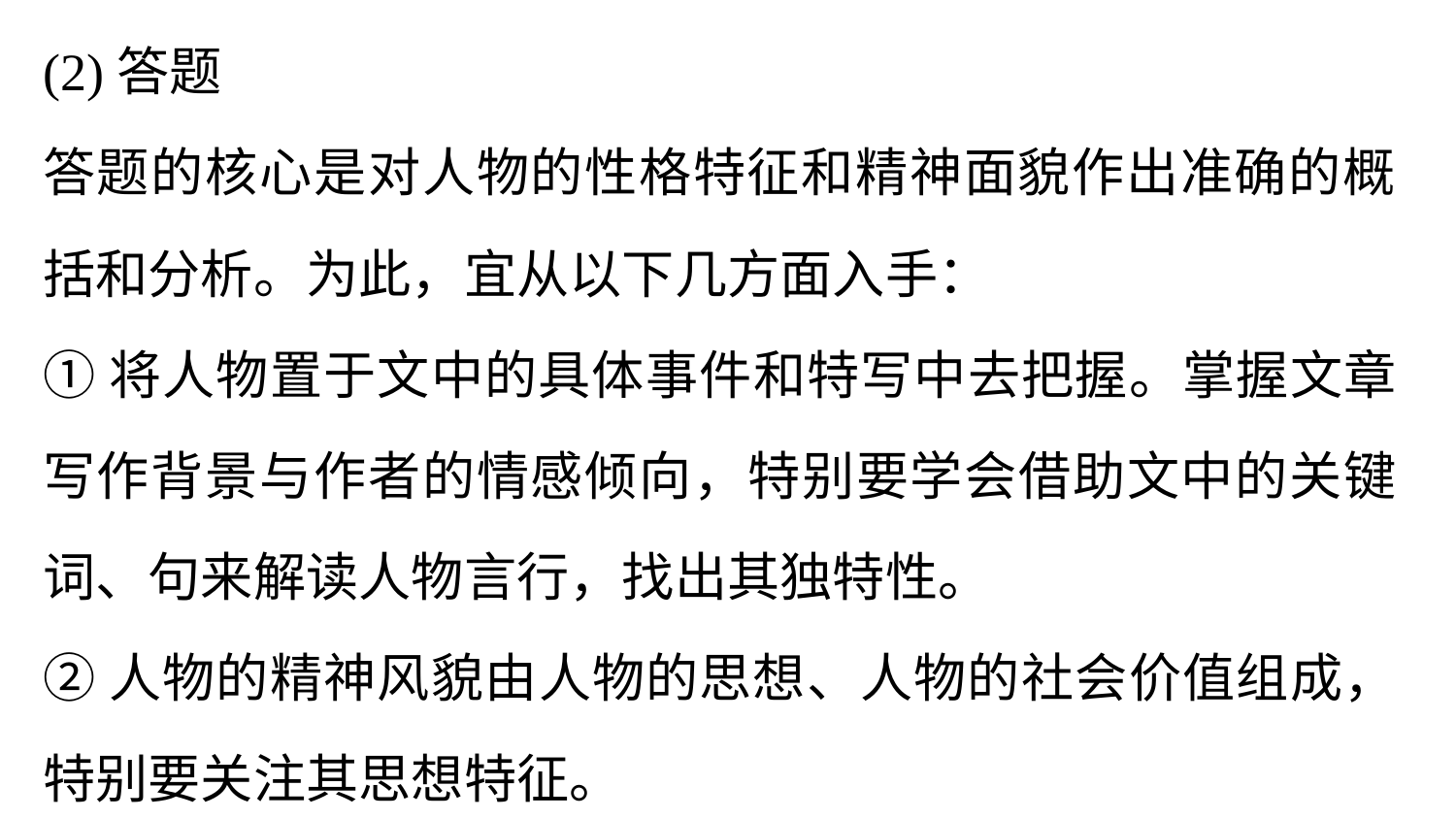

(2)答题
答题的核心是对人物的性格特征和精神面貌作出准确的概括和分析。为此，宜从以下几方面入手：
①将人物置于文中的具体事件和特写中去把握。掌握文章写作背景与作者的情感倾向，特别要学会借助文中的关键词、句来解读人物言行，找出其独特性。
②人物的精神风貌由人物的思想、人物的社会价值组成，特别要关注其思想特征。